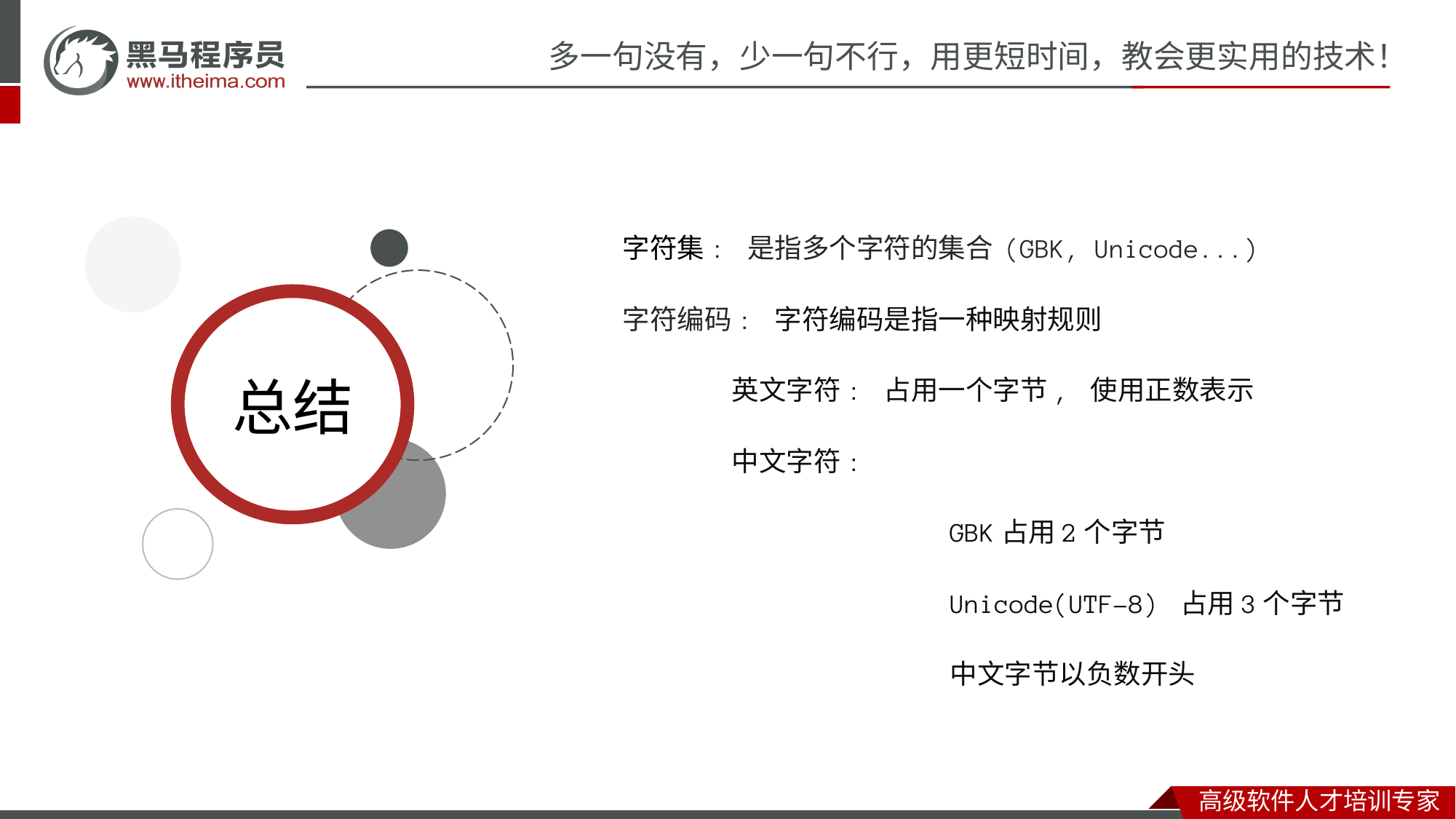

字符集: 是指多个字符的集合 (GBK, Unicode...)
字符编码: 字符编码是指一种映射规则
	英文字符: 占用一个字节, 使用正数表示
	中文字符:
			GBK占用2个字节
			Unicode(UTF-8) 占用3个字节
			中文字节以负数开头